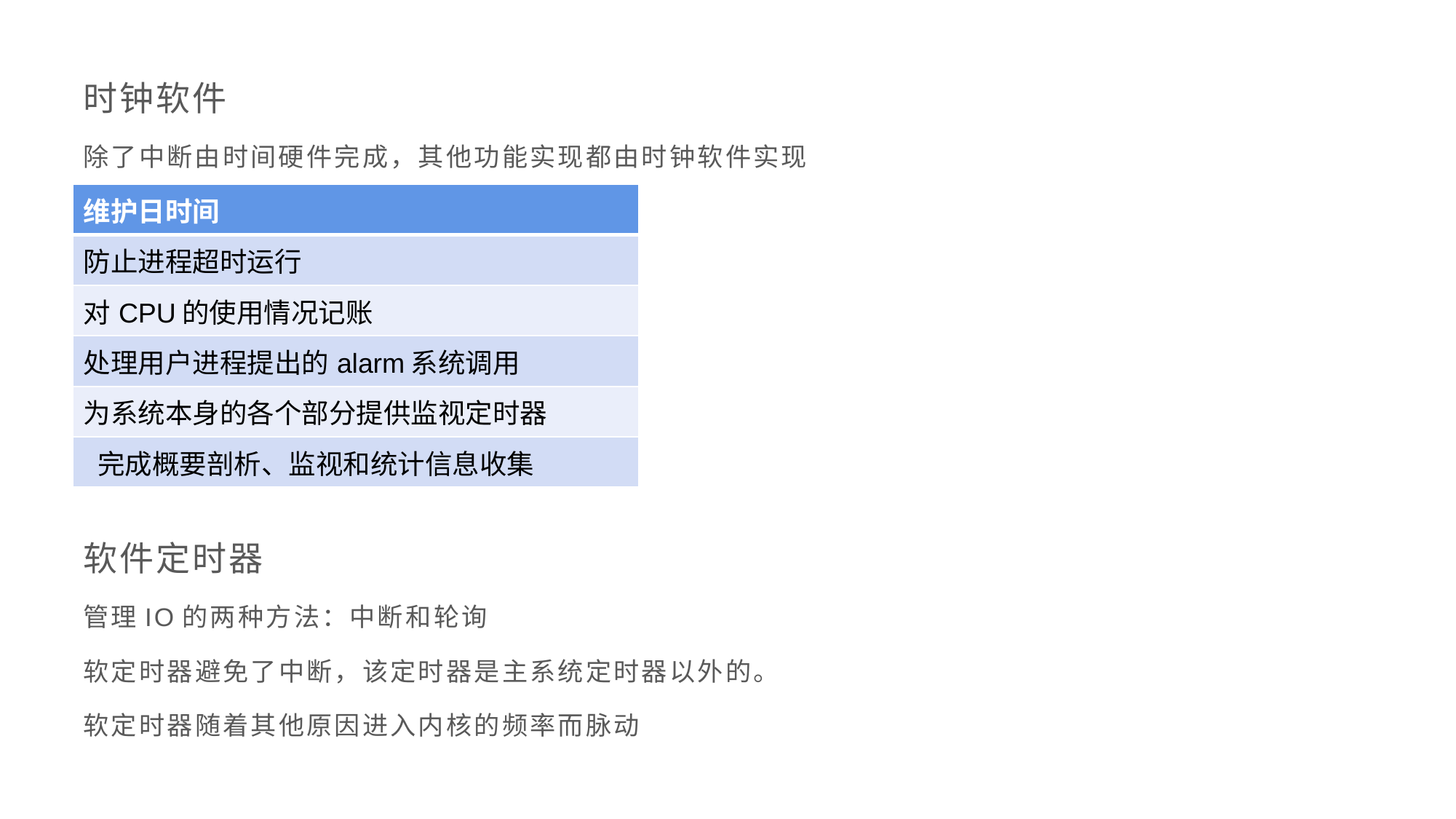

时钟软件
除了中断由时间硬件完成，其他功能实现都由时钟软件实现

软件定时器
管理IO的两种方法：中断和轮询
软定时器避免了中断，该定时器是主系统定时器以外的。
软定时器随着其他原因进入内核的频率而脉动

| 维护日时间 |
| --- |
| 防止进程超时运行 |
| 对CPU的使用情况记账 |
| 处理用户进程提出的alarm系统调用 |
| 为系统本身的各个部分提供监视定时器 |
| 完成概要剖析、监视和统计信息收集 |